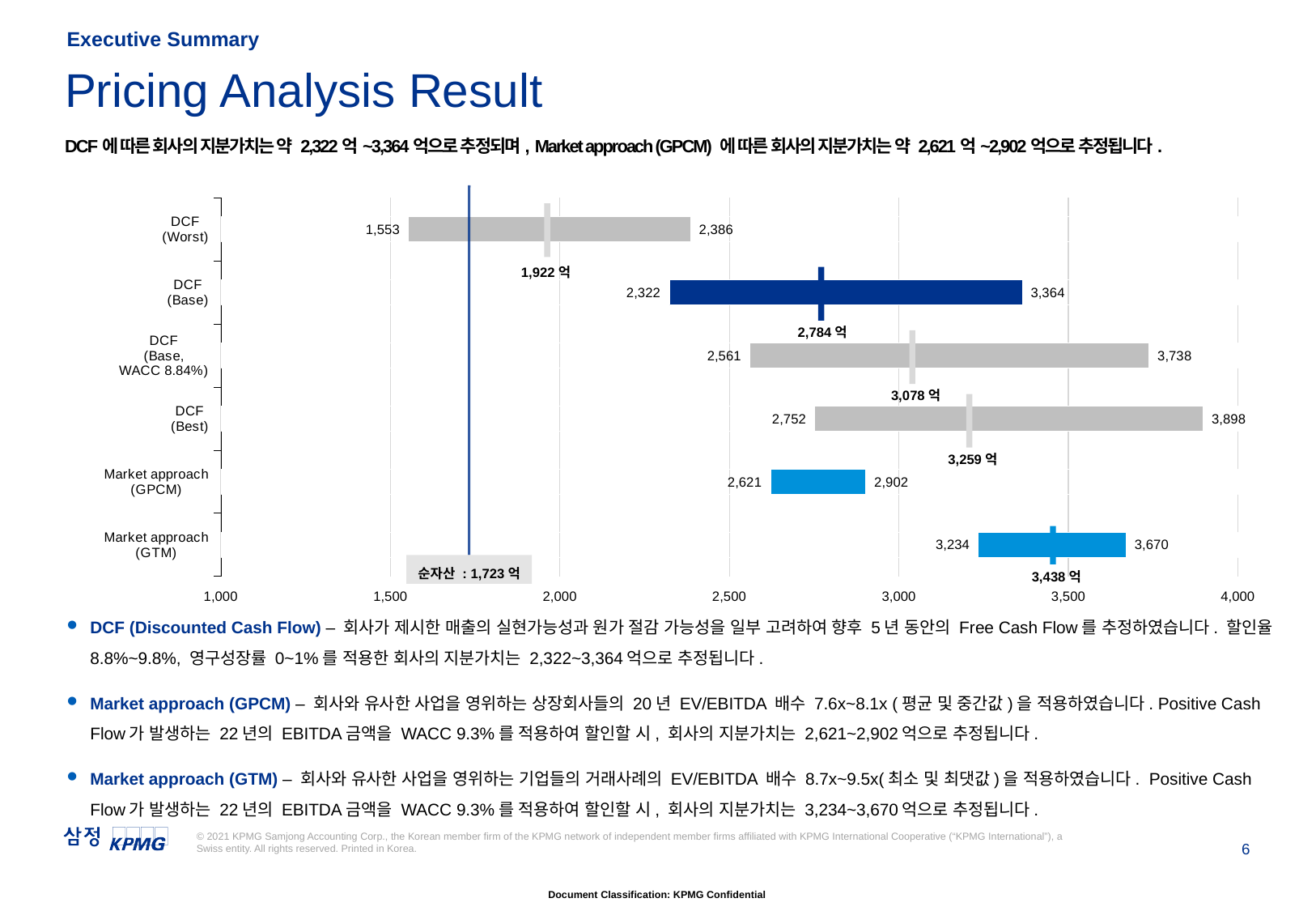

Executive Summary
# Pricing Analysis Result

### Chart

| Category |  |  |  |
|---|---|---|---|
| Market approach
(GTM) | 3234.415958832243 | 435.6817104708125 | 3670.0976693030557 |
| Market approach
(GPCM) | 2620.8710988645685 | 281.47757120436927 | 2902.3486700689377 |
| DCF
(Best) | 2752.043041265898 | 1145.6264964864404 | 3897.6695377523383 |
| DCF
(Base,
WACC 8.84%) | 2560.6744920809833 | 1176.955676181809 | 3737.6301682627923 |
| DCF
(Base) | 2322.394704397673 | 1041.5420930985783 | 3363.9367974962515 |
| DCF
(Worst) | 1553.4571434207794 | 832.1160305082801 | 2385.5731739290595 |
DCF에 따른 회사의 지분가치는 약 2,322억~3,364억으로 추정되며,  Market approach (GPCM) 에 따른 회사의 지분가치는 약 2,621억~2,902억으로 추정됩니다.

1,922억

2,784억

3,078억

3,259억

3,438억
순자산 : 1,723억
DCF (Discounted Cash Flow) – 회사가 제시한 매출의 실현가능성과 원가 절감 가능성을 일부 고려하여 향후 5년 동안의 Free Cash Flow를 추정하였습니다. 할인율 8.8%~9.8%, 영구성장률 0~1%를 적용한 회사의 지분가치는 2,322~3,364억으로 추정됩니다.

Market approach (GPCM) – 회사와 유사한 사업을 영위하는 상장회사들의 20년 EV/EBITDA 배수 7.6x~8.1x (평균 및 중간값)을 적용하였습니다. Positive Cash Flow가 발생하는 22년의 EBITDA금액을 WACC 9.3%를 적용하여 할인할 시, 회사의 지분가치는 2,621~2,902억으로 추정됩니다.

Market approach (GTM) – 회사와 유사한 사업을 영위하는 기업들의 거래사례의 EV/EBITDA 배수 8.7x~9.5x(최소 및 최댓값)을 적용하였습니다.  Positive Cash Flow가 발생하는 22년의 EBITDA금액을 WACC 9.3%를 적용하여 할인할 시, 회사의 지분가치는 3,234~3,670억으로 추정됩니다.